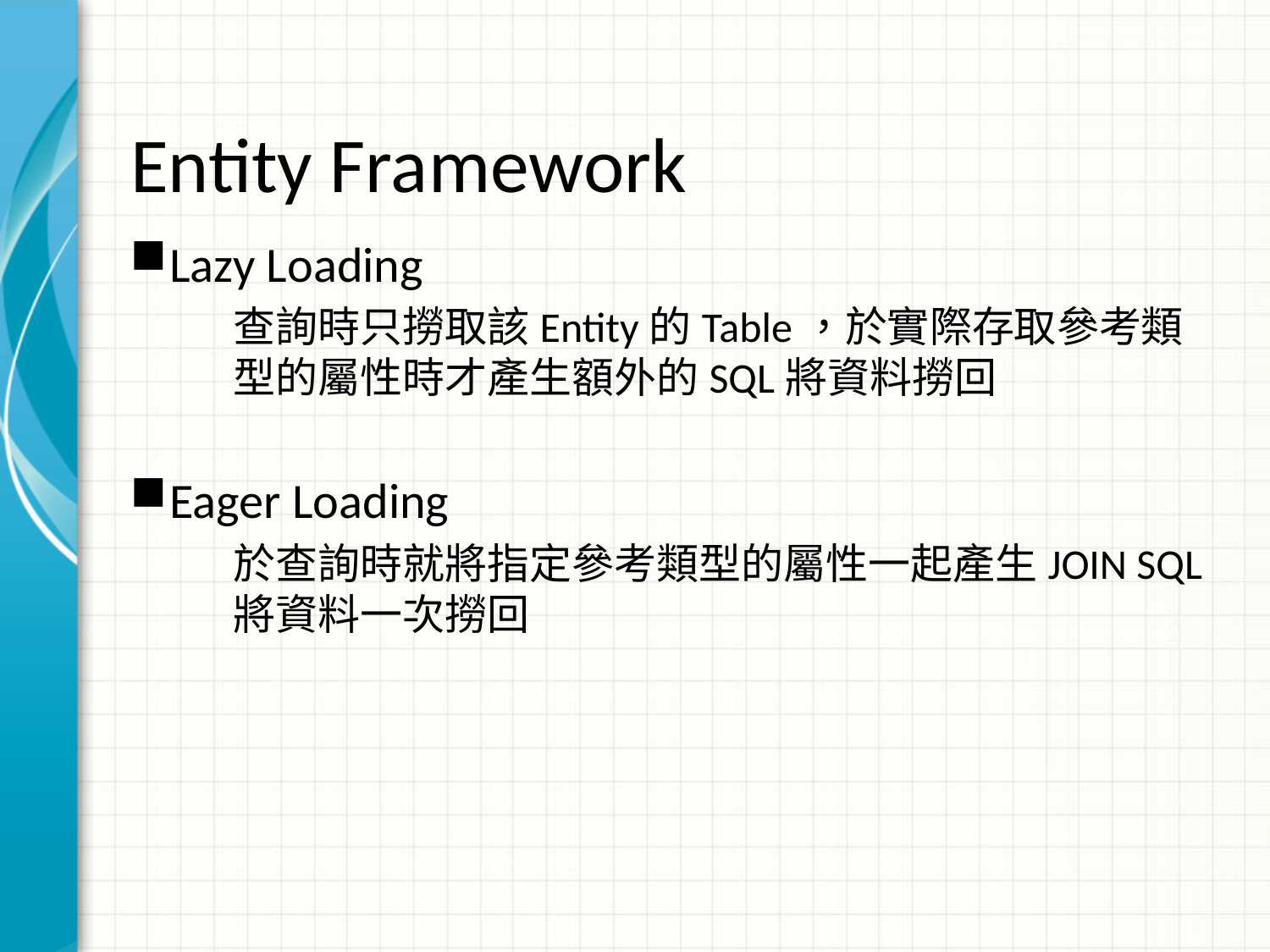

# Entity Framework
Lazy Loading
查詢時只撈取該Entity的Table，於實際存取參考類型的屬性時才產生額外的SQL將資料撈回

Eager Loading
於查詢時就將指定參考類型的屬性一起產生JOIN SQL將資料一次撈回